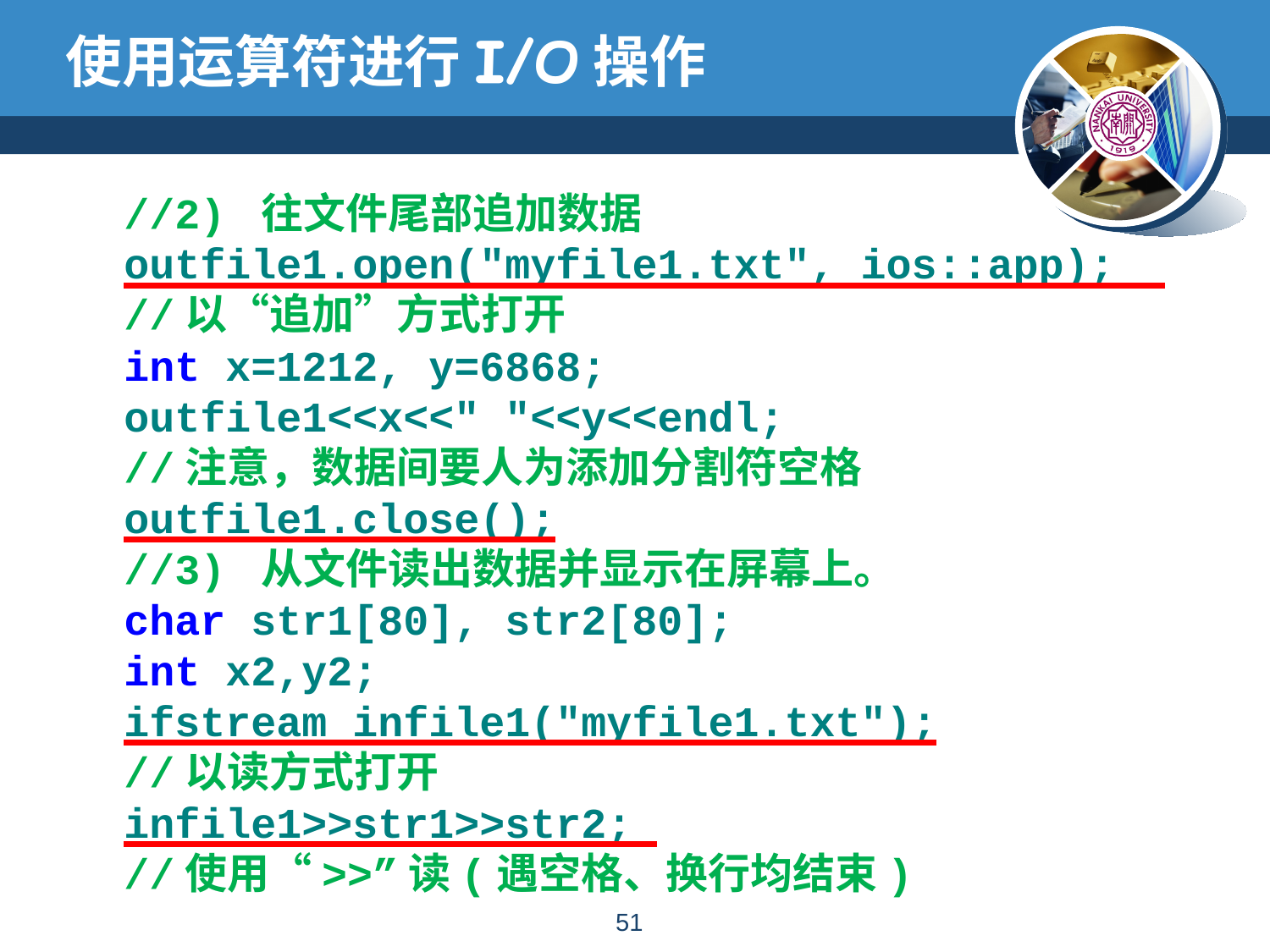

# 使用运算符进行I/O操作
	//2) 往文件尾部追加数据
	outfile1.open("myfile1.txt", ios::app);
	//以“追加”方式打开
	int x=1212, y=6868;
	outfile1<<x<<" "<<y<<endl;
	//注意，数据间要人为添加分割符空格
	outfile1.close();
	//3) 从文件读出数据并显示在屏幕上。
	char str1[80], str2[80];
	int x2,y2;
	ifstream infile1("myfile1.txt");
	//以读方式打开
	infile1>>str1>>str2;
	//使用“>>”读(遇空格、换行均结束)
51